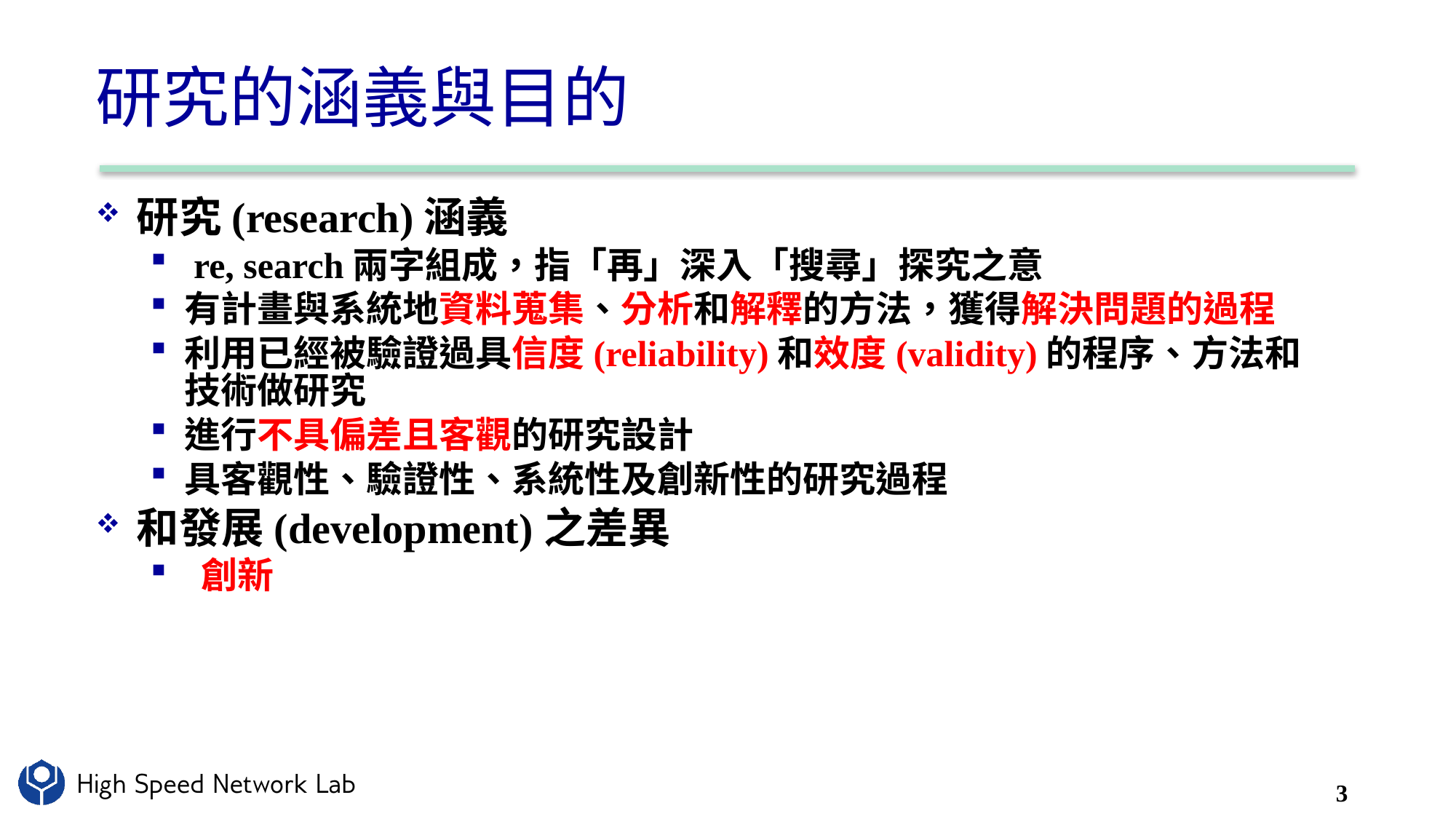

# 研究的涵義與目的
研究(research)涵義
 re, search兩字組成，指「再」深入「搜尋」探究之意
有計畫與系統地資料蒐集、分析和解釋的方法，獲得解決問題的過程
利用已經被驗證過具信度(reliability)和效度(validity)的程序、方法和技術做研究
進行不具偏差且客觀的研究設計
具客觀性、驗證性、系統性及創新性的研究過程
和發展(development)之差異
 創新

3